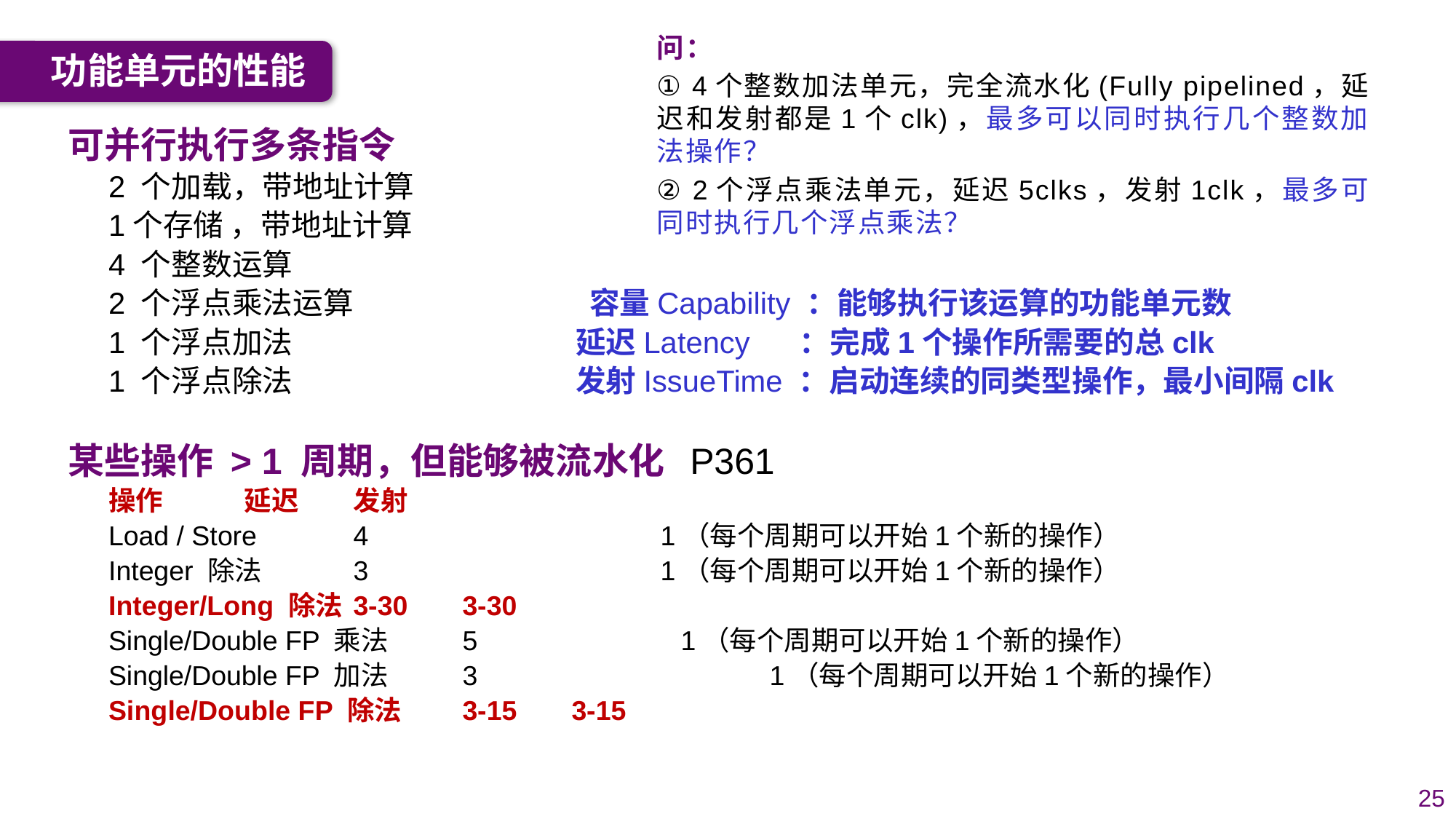

问：
① 4个整数加法单元，完全流水化(Fully pipelined，延迟和发射都是1个clk)，最多可以同时执行几个整数加法操作？
② 2个浮点乘法单元，延迟5clks，发射1clk，最多可同时执行几个浮点乘法？
功能单元的性能

可并行执行多条指令
2 个加载，带地址计算
1个存储 ，带地址计算
4 个整数运算
2 个浮点乘法运算                                   容量Capability ：能够执行该运算的功能单元数
1 个浮点加法                                          延迟Latency     ：完成1个操作所需要的总clk
1 个浮点除法                                          发射IssueTime ：启动连续的同类型操作，最小间隔clk

某些操作 > 1 周期，但能够被流水化  P361
操作	延迟	发射
Load / Store	4	                          1（每个周期可以开始1个新的操作）
Integer 除法	3	                          1（每个周期可以开始1个新的操作）
Integer/Long 除法	3-30	3-30
Single/Double FP 乘法	5                          	1（每个周期可以开始1个新的操作）
Single/Double FP 加法	3	                          1（每个周期可以开始1个新的操作）
Single/Double FP 除法	3-15	3-15
25